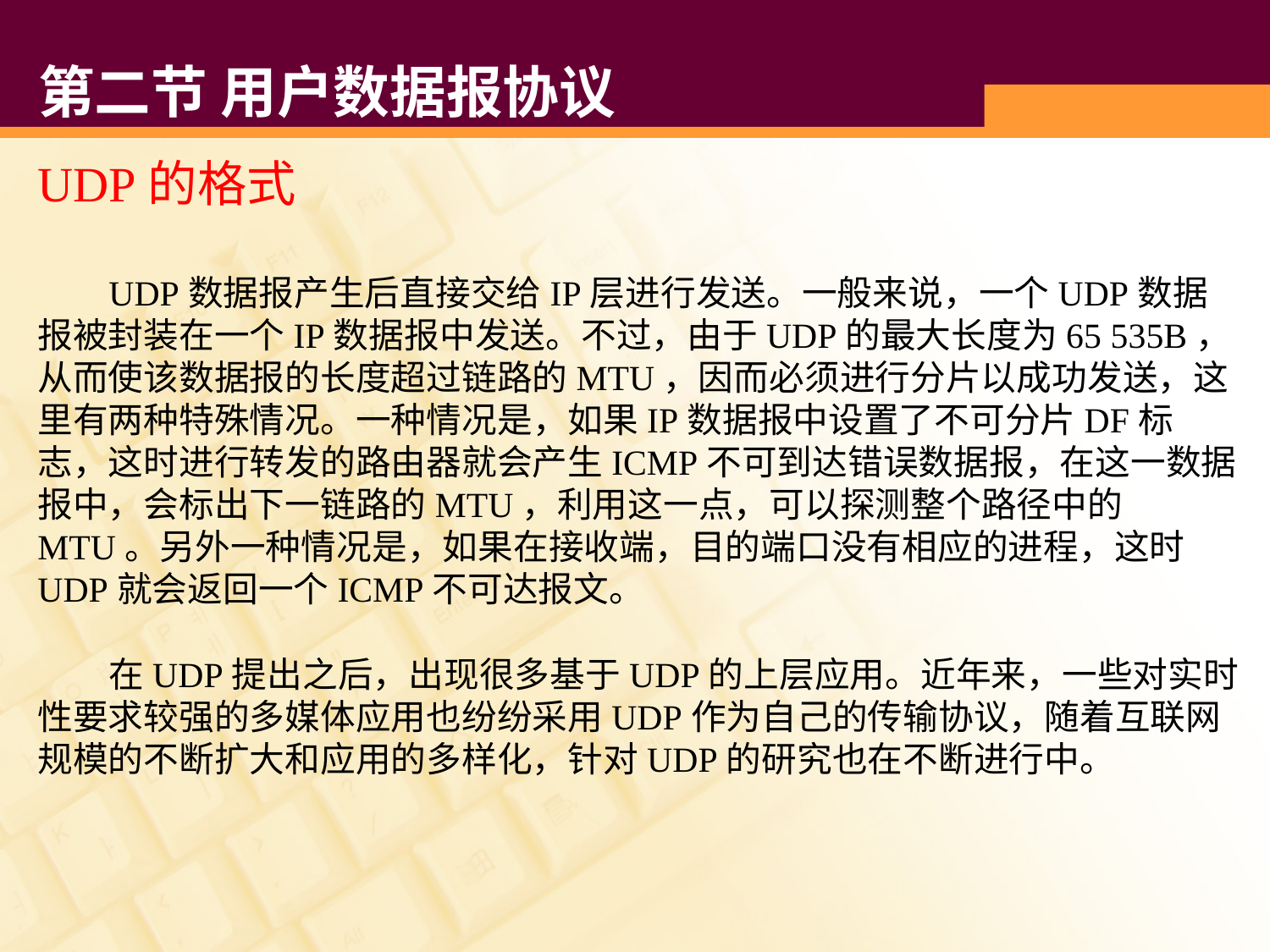

# 第二节 用户数据报协议
UDP的格式

        UDP数据报产生后直接交给IP层进行发送。一般来说，一个UDP数据报被封装在一个IP数据报中发送。不过，由于UDP的最大长度为65 535B，从而使该数据报的长度超过链路的MTU，因而必须进行分片以成功发送，这里有两种特殊情况。一种情况是，如果IP数据报中设置了不可分片DF标志，这时进行转发的路由器就会产生ICMP不可到达错误数据报，在这一数据报中，会标出下一链路的MTU，利用这一点，可以探测整个路径中的MTU。另外一种情况是，如果在接收端，目的端口没有相应的进程，这时UDP就会返回一个ICMP不可达报文。

        在UDP提出之后，出现很多基于UDP的上层应用。近年来，一些对实时性要求较强的多媒体应用也纷纷采用UDP作为自己的传输协议，随着互联网规模的不断扩大和应用的多样化，针对UDP的研究也在不断进行中。